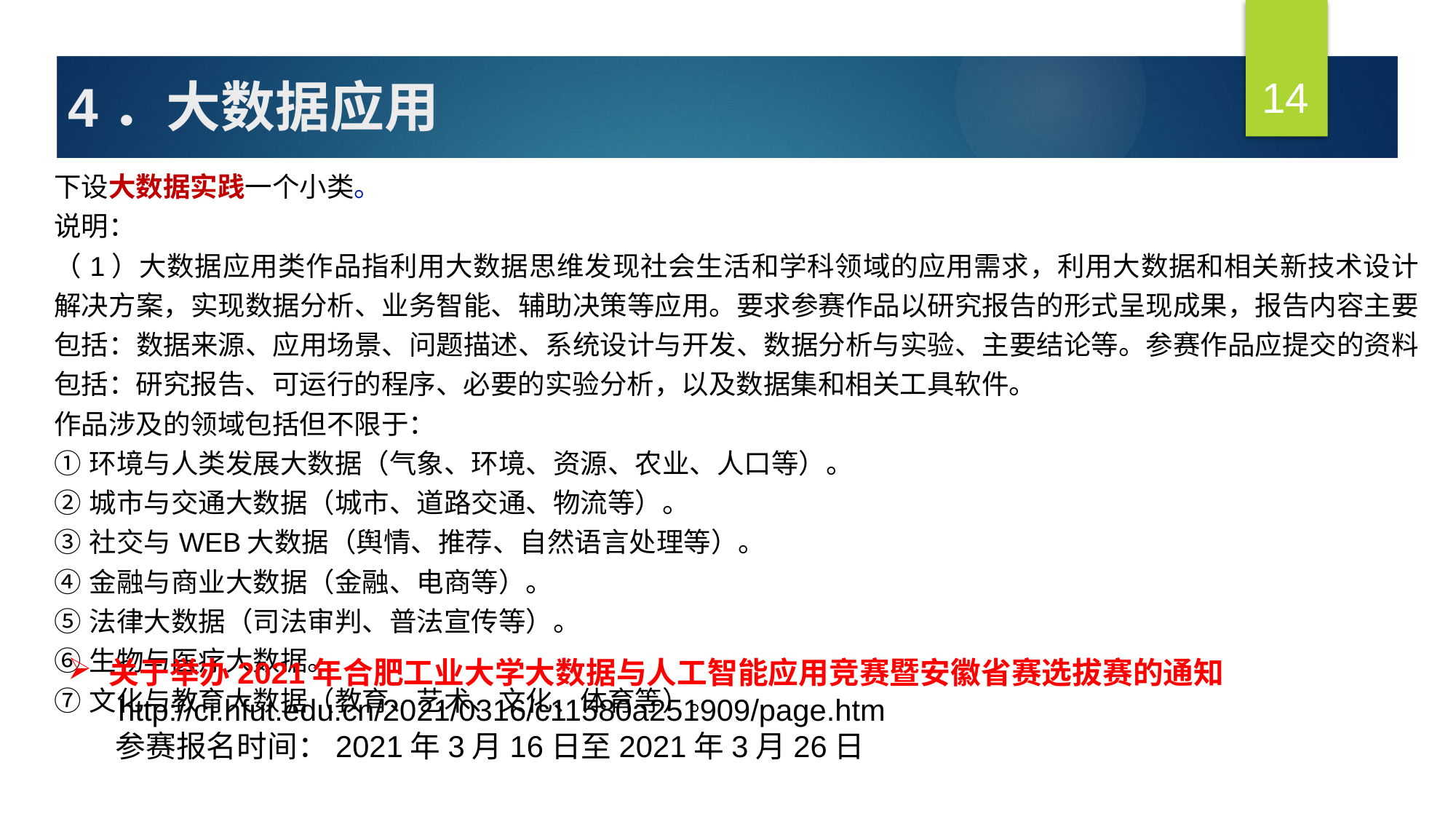

14
# 4．大数据应用
| 下设大数据实践一个小类。 说明： （1）大数据应用类作品指利用大数据思维发现社会生活和学科领域的应用需求，利用大数据和相关新技术设计解决方案，实现数据分析、业务智能、辅助决策等应用。要求参赛作品以研究报告的形式呈现成果，报告内容主要包括：数据来源、应用场景、问题描述、系统设计与开发、数据分析与实验、主要结论等。参赛作品应提交的资料包括：研究报告、可运行的程序、必要的实验分析，以及数据集和相关工具软件。 作品涉及的领域包括但不限于： ①环境与人类发展大数据（气象、环境、资源、农业、人口等）。 ②城市与交通大数据（城市、道路交通、物流等）。 ③社交与WEB大数据（舆情、推荐、自然语言处理等）。 ④金融与商业大数据（金融、电商等）。 ⑤法律大数据（司法审判、普法宣传等）。 ⑥生物与医疗大数据。 ⑦文化与教育大数据（教育、艺术、文化、体育等）。 |
| --- |
关于举办2021年合肥工业大学大数据与人工智能应用竞赛暨安徽省赛选拔赛的通知
      http://ci.hfut.edu.cn/2021/0316/c11580a251909/page.htm
      参赛报名时间：2021年3月16日至2021年3月26日